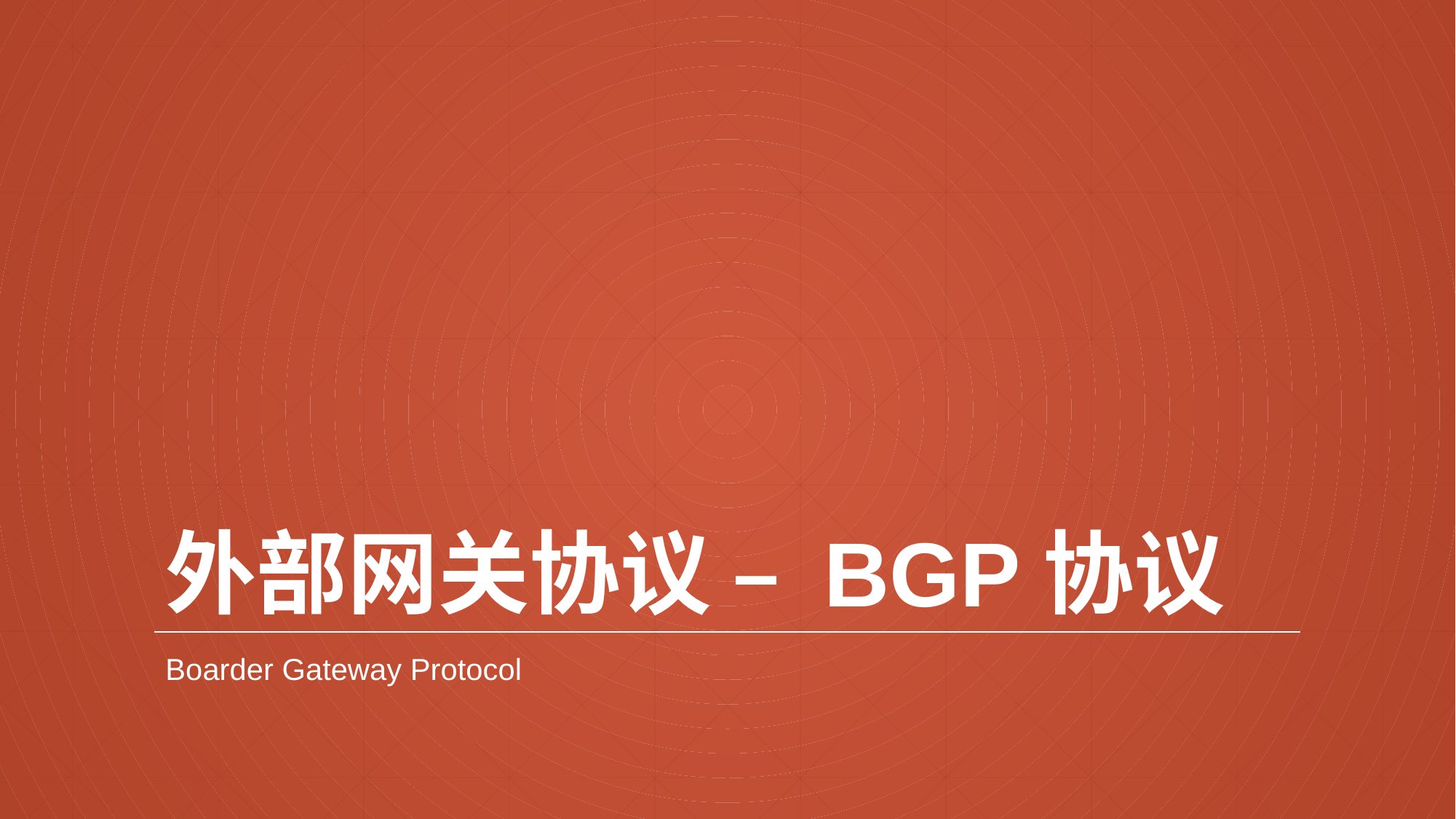

# 外部网关协议 – BGP协议
Boarder Gateway Protocol